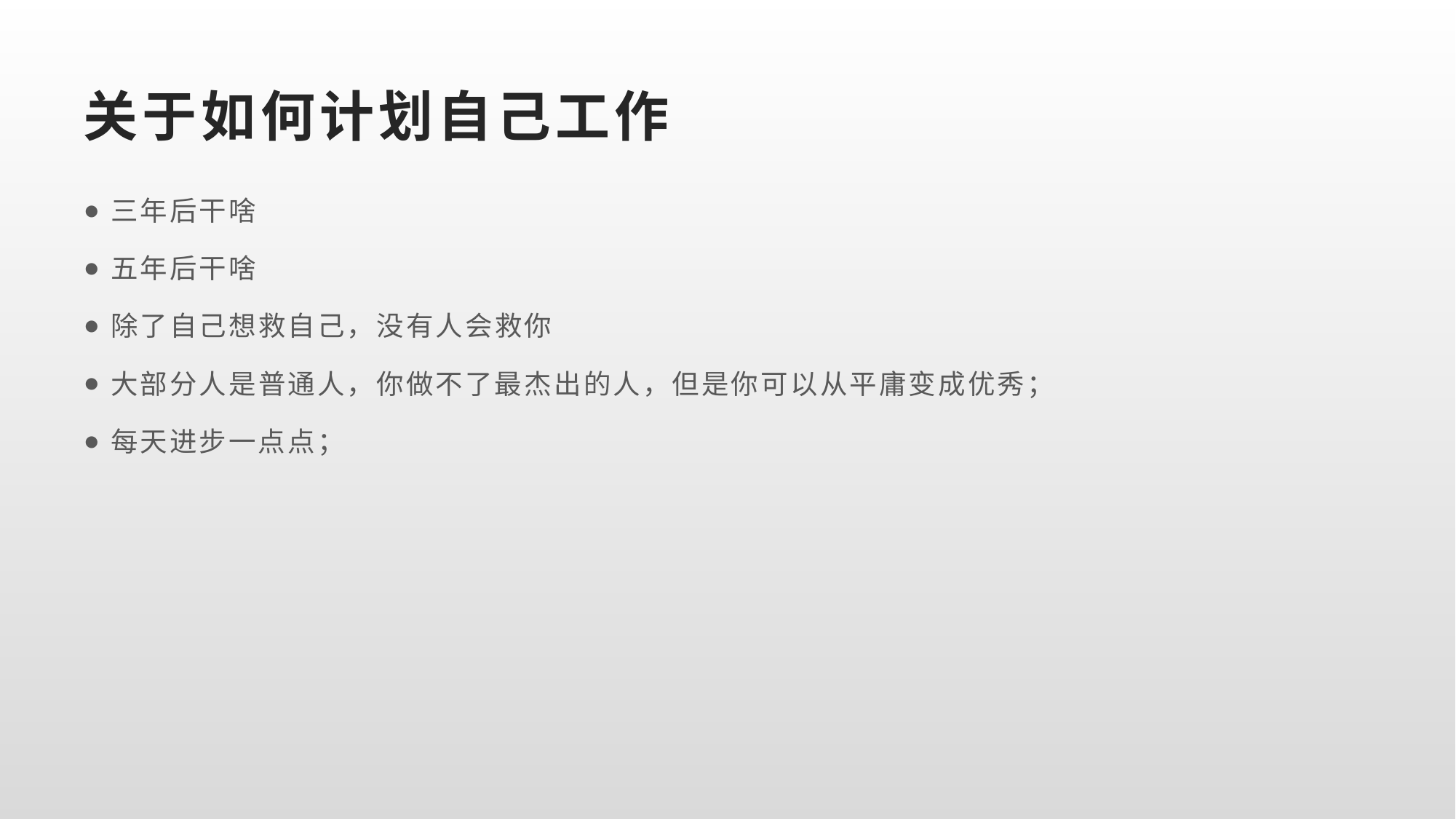

# 关于如何计划自己工作
三年后干啥
五年后干啥
除了自己想救自己，没有人会救你
大部分人是普通人，你做不了最杰出的人，但是你可以从平庸变成优秀；
每天进步一点点；